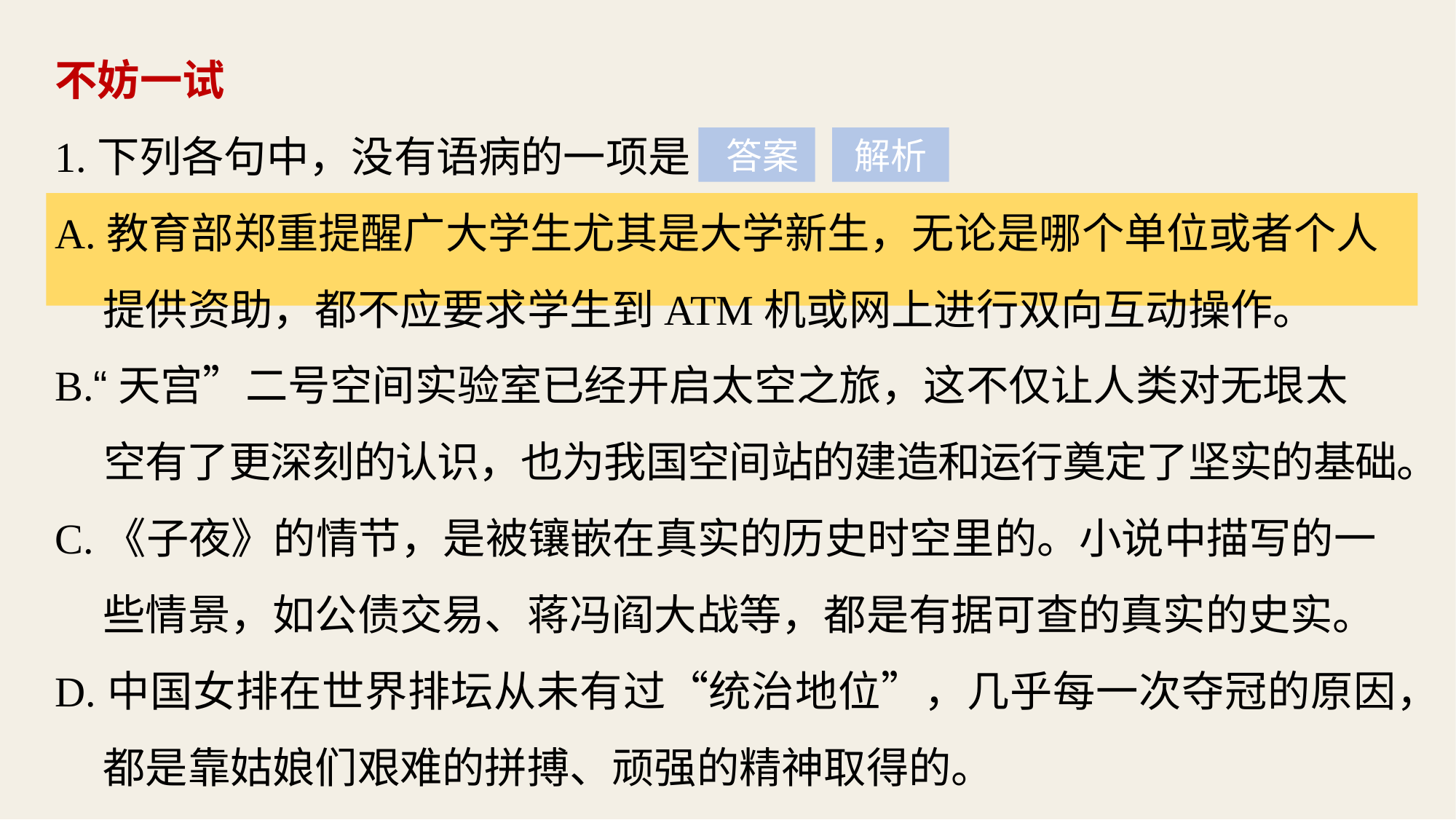

不妨一试
1.下列各句中，没有语病的一项是
A.教育部郑重提醒广大学生尤其是大学新生，无论是哪个单位或者个人
    提供资助，都不应要求学生到ATM机或网上进行双向互动操作。
B.“天宫”二号空间实验室已经开启太空之旅，这不仅让人类对无垠太
    空有了更深刻的认识，也为我国空间站的建造和运行奠定了坚实的基础。
C.《子夜》的情节，是被镶嵌在真实的历史时空里的。小说中描写的一
    些情景，如公债交易、蒋冯阎大战等，都是有据可查的真实的史实。
D.中国女排在世界排坛从未有过“统治地位”，几乎每一次夺冠的原因，
    都是靠姑娘们艰难的拼搏、顽强的精神取得的。
 答案
解析